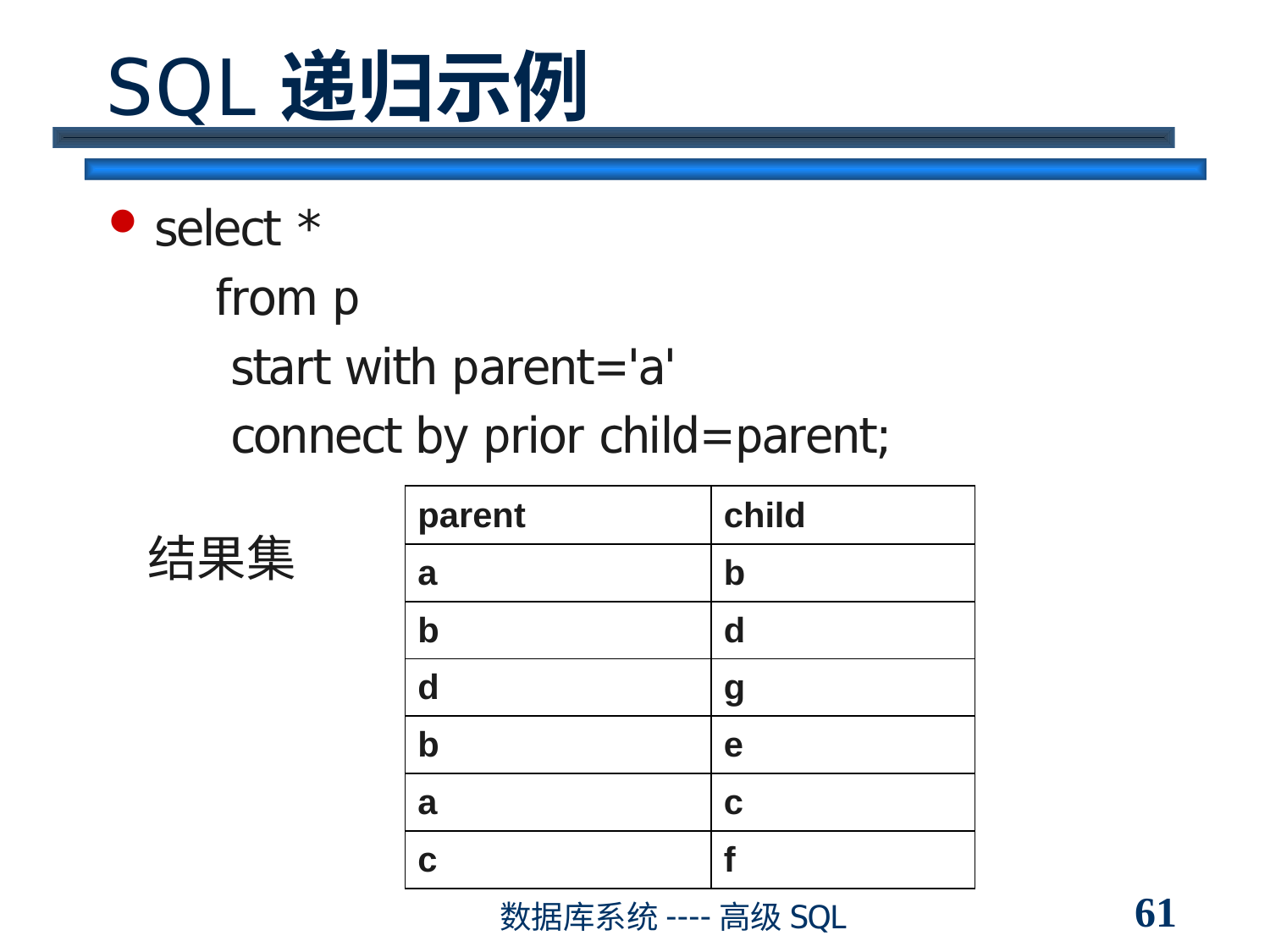

# SQL递归示例
select *
       from p
        start with parent='a'
        connect by prior child=parent;
| parent | child |
| --- | --- |
| a | b |
| b | d |
| d | g |
| b | e |
| a | c |
| c | f |
结果集
61
数据库系统----高级SQL